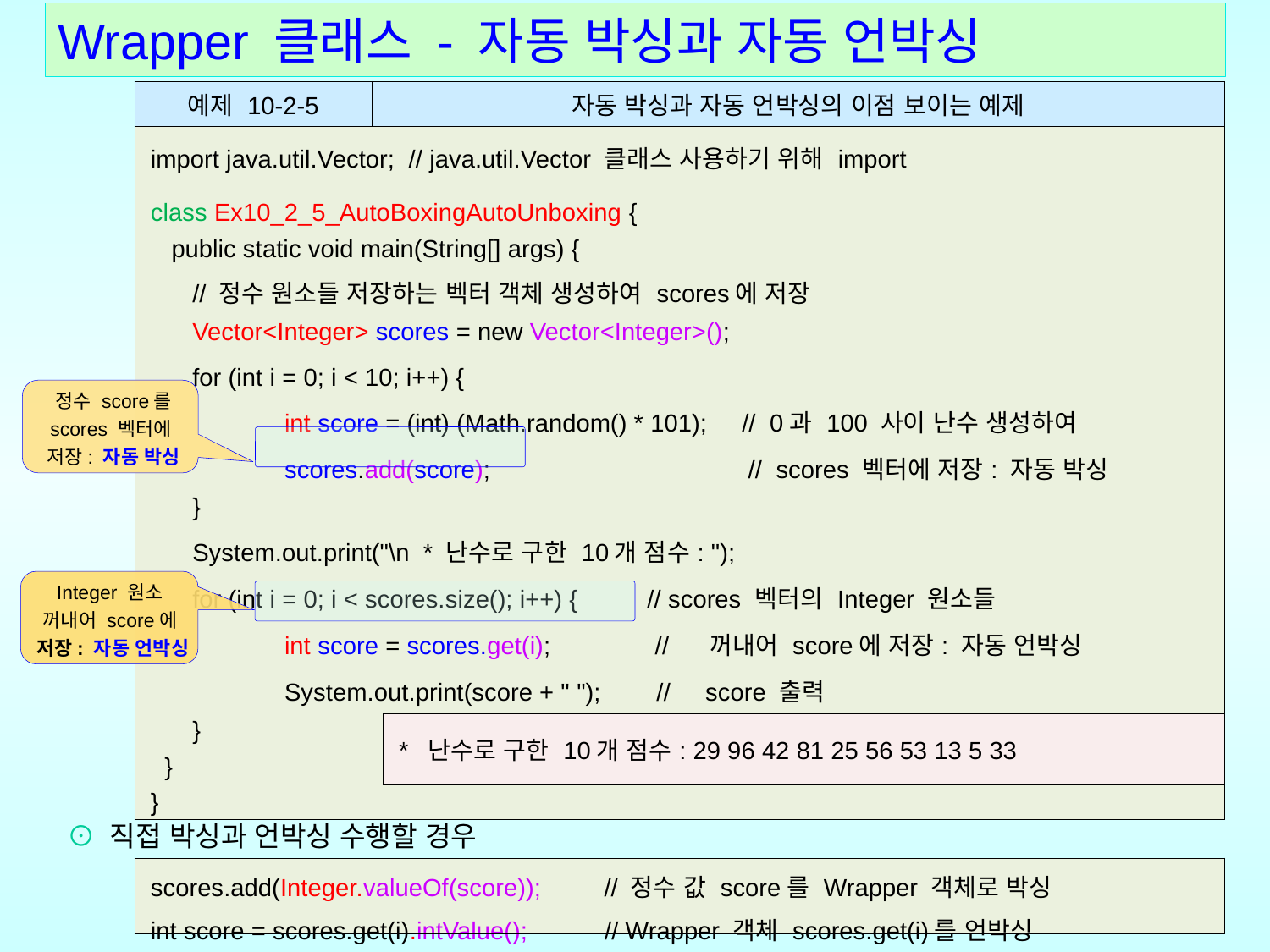

# Wrapper 클래스 - 자동 박싱과 자동 언박싱
| 예제 10-2-5 | 자동 박싱과 자동 언박싱의 이점 보이는 예제 |
| --- | --- |
| import java.util.Vector; // java.util.Vector 클래스 사용하기 위해 import class Ex10\_2\_5\_AutoBoxingAutoUnboxing { public static void main(String[] args) { // 정수 원소들 저장하는 벡터 객체 생성하여 scores에 저장 Vector<Integer> scores = new Vector<Integer>(); for (int i = 0; i < 10; i++) { int score = (int) (Math.random() \* 101); // 0과 100 사이 난수 생성하여 scores.add(score); // scores 벡터에 저장: 자동 박싱 } System.out.print("\n \* 난수로 구한 10개 점수: "); for (int i = 0; i < scores.size(); i++) { // scores 벡터의 Integer 원소들 int score = scores.get(i); // 꺼내어 score에 저장: 자동 언박싱 System.out.print(score + " "); // score 출력 } } } |  |
정수 score를 scores 벡터에
저장: 자동 박싱

Integer 원소
꺼내어 score에
저장: 자동 언박싱

| \* 난수로 구한 10개 점수: 29 96 42 81 25 56 53 13 5 33 |
| --- |
⊙ 직접 박싱과 언박싱 수행할 경우
| scores.add(Integer.valueOf(score)); // 정수 값 score를 Wrapper 객체로 박싱 int score = scores.get(i).intValue(); // Wrapper 객체 scores.get(i)를 언박싱 |
| --- |